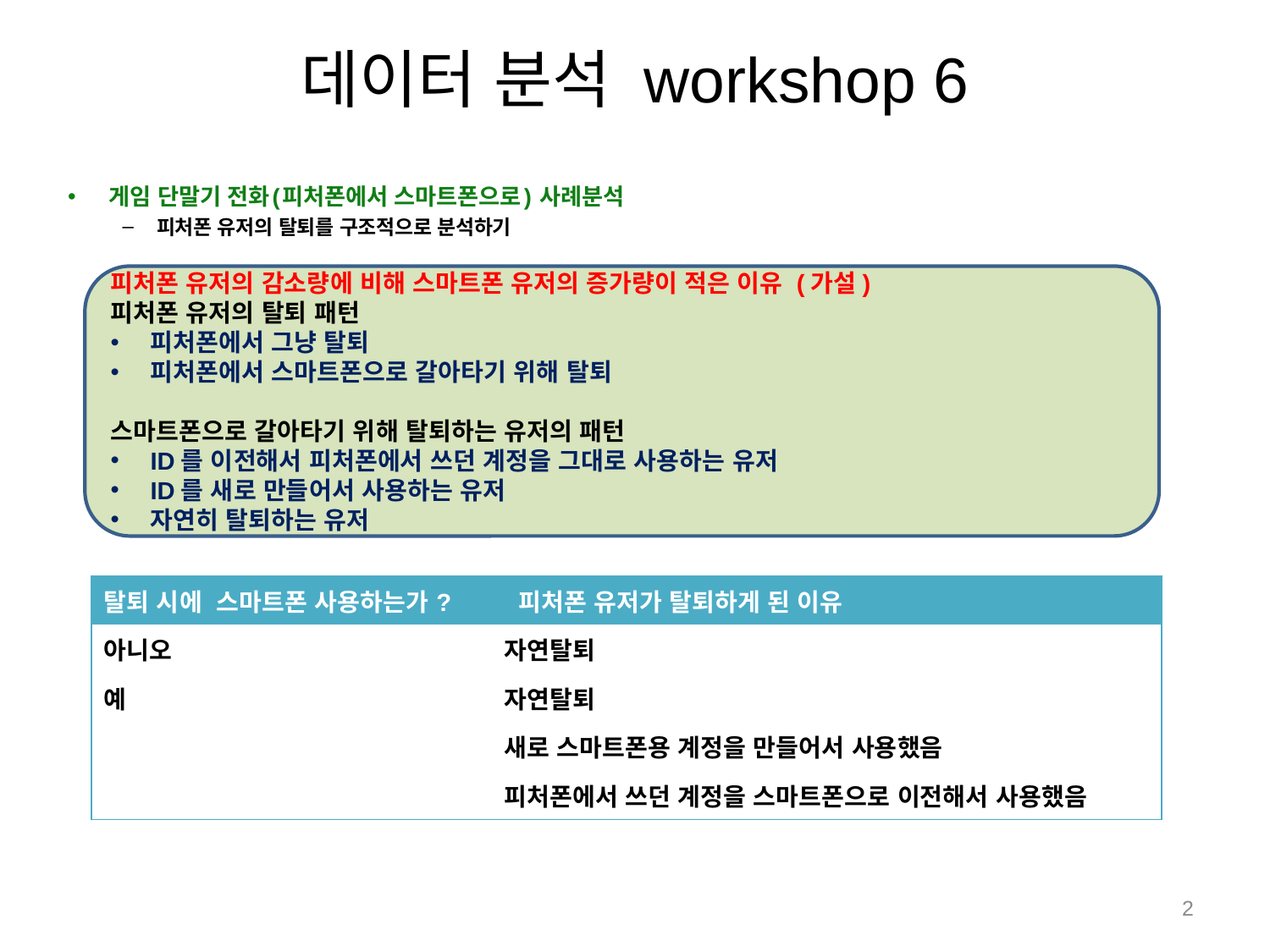

# 데이터 분석 workshop 6
게임 단말기 전화(피처폰에서 스마트폰으로) 사례분석
피처폰 유저의 탈퇴를 구조적으로 분석하기
피처폰 유저의 감소량에 비해 스마트폰 유저의 증가량이 적은 이유 (가설)
피처폰 유저의 탈퇴 패턴
피처폰에서 그냥 탈퇴
피처폰에서 스마트폰으로 갈아타기 위해 탈퇴

스마트폰으로 갈아타기 위해 탈퇴하는 유저의 패턴
ID를 이전해서 피처폰에서 쓰던 계정을 그대로 사용하는 유저
ID를 새로 만들어서 사용하는 유저
자연히 탈퇴하는 유저
| 탈퇴 시에 스마트폰 사용하는가? | 피처폰 유저가 탈퇴하게 된 이유 |
| --- | --- |
| 아니오 | 자연탈퇴 |
| 예 | 자연탈퇴 |
|  | 새로 스마트폰용 계정을 만들어서 사용했음 |
|  | 피처폰에서 쓰던 계정을 스마트폰으로 이전해서 사용했음 |
2